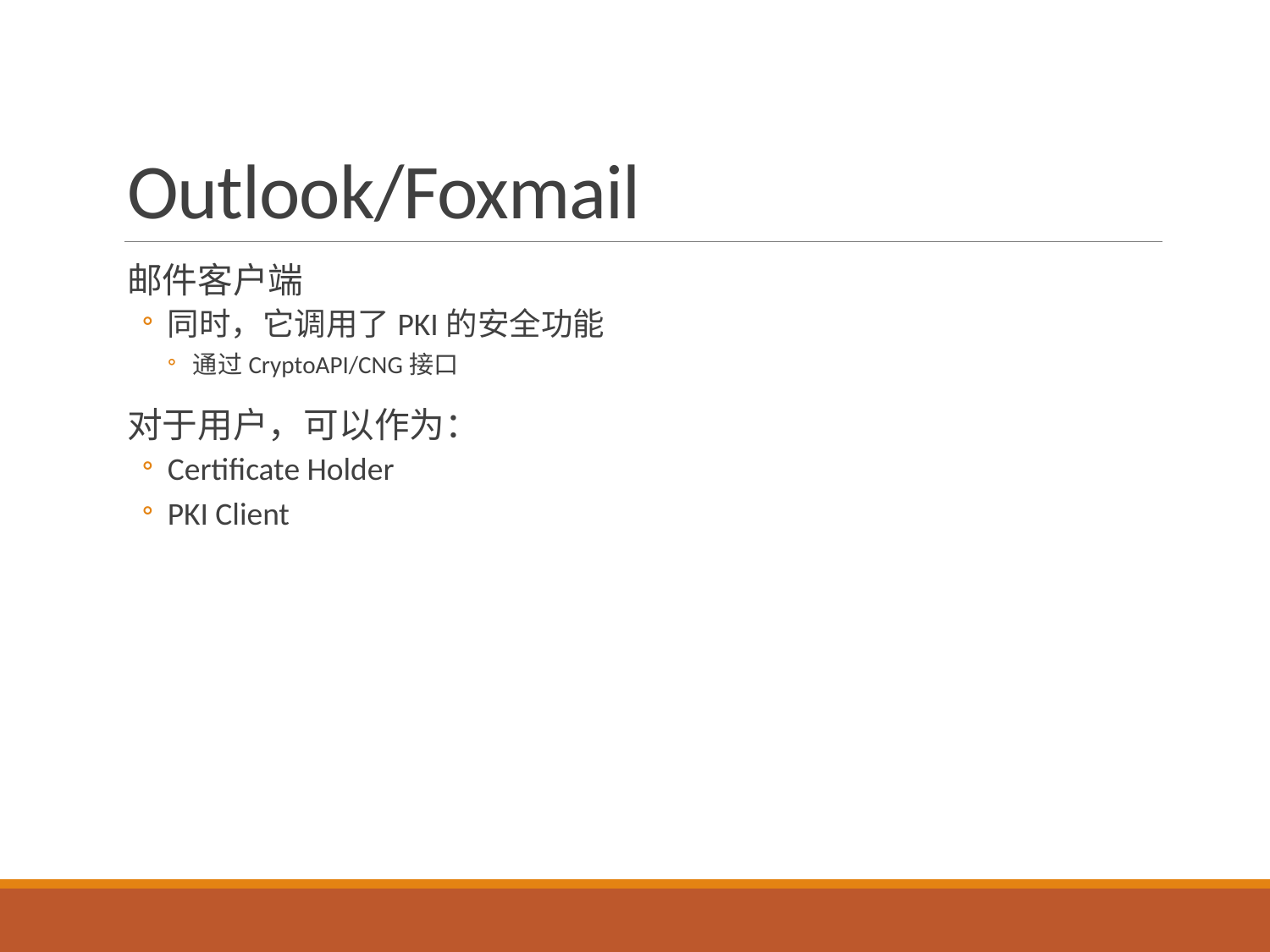

# Outlook/Foxmail
邮件客户端
同时，它调用了PKI的安全功能
通过CryptoAPI/CNG接口
对于用户，可以作为：
Certificate Holder
PKI Client
100